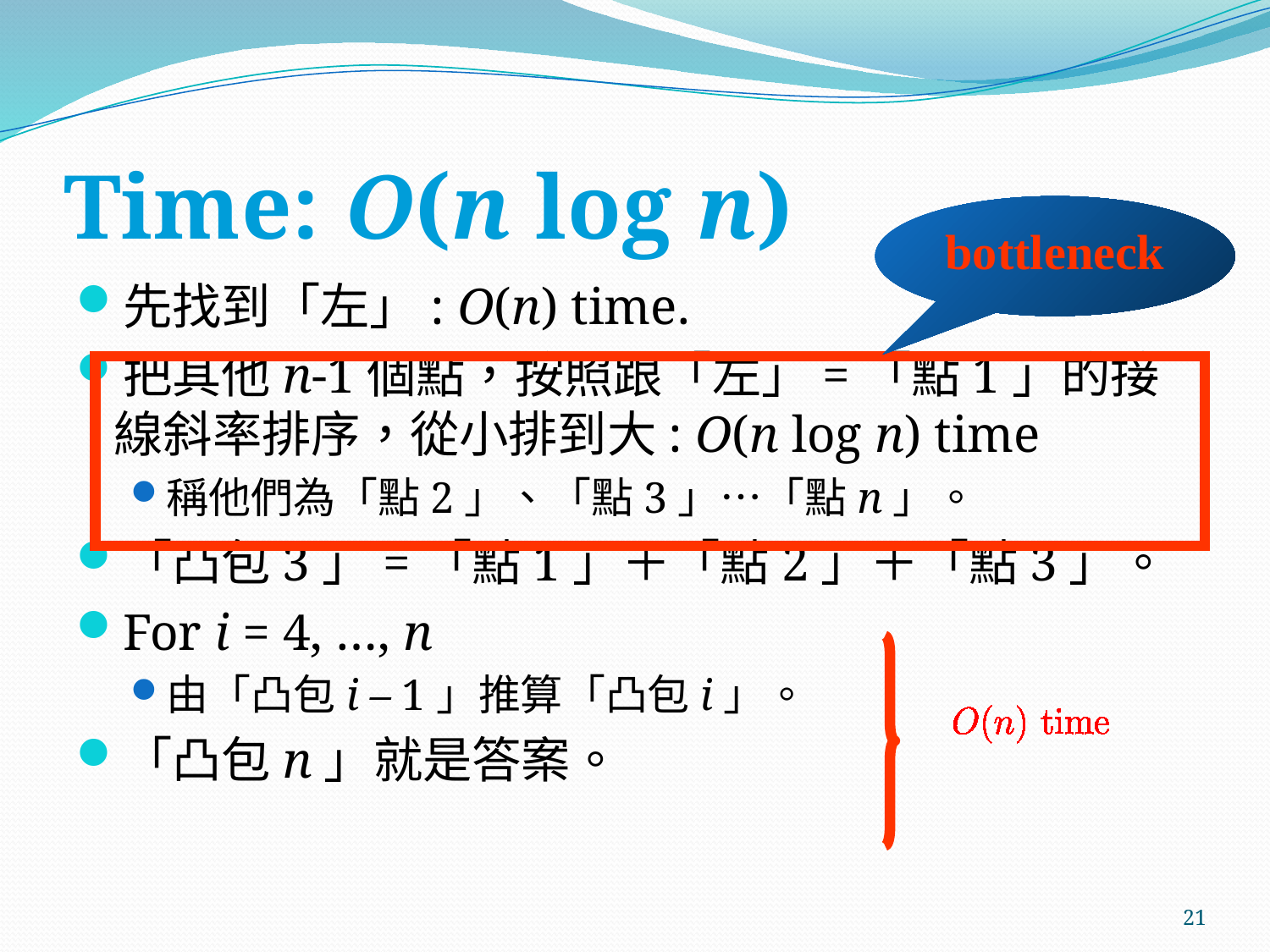

# Time: O(n log n)
bottleneck
先找到「左」: O(n) time.
把其他n-1個點，按照跟「左」=「點1」的接線斜率排序，從小排到大: O(n log n) time
稱他們為「點2」、「點3」…「點n」。
「凸包3」=「點1」＋「點2」＋「點3」。
For i = 4, …, n
由「凸包i – 1」推算「凸包i」。
「凸包n」就是答案。

21